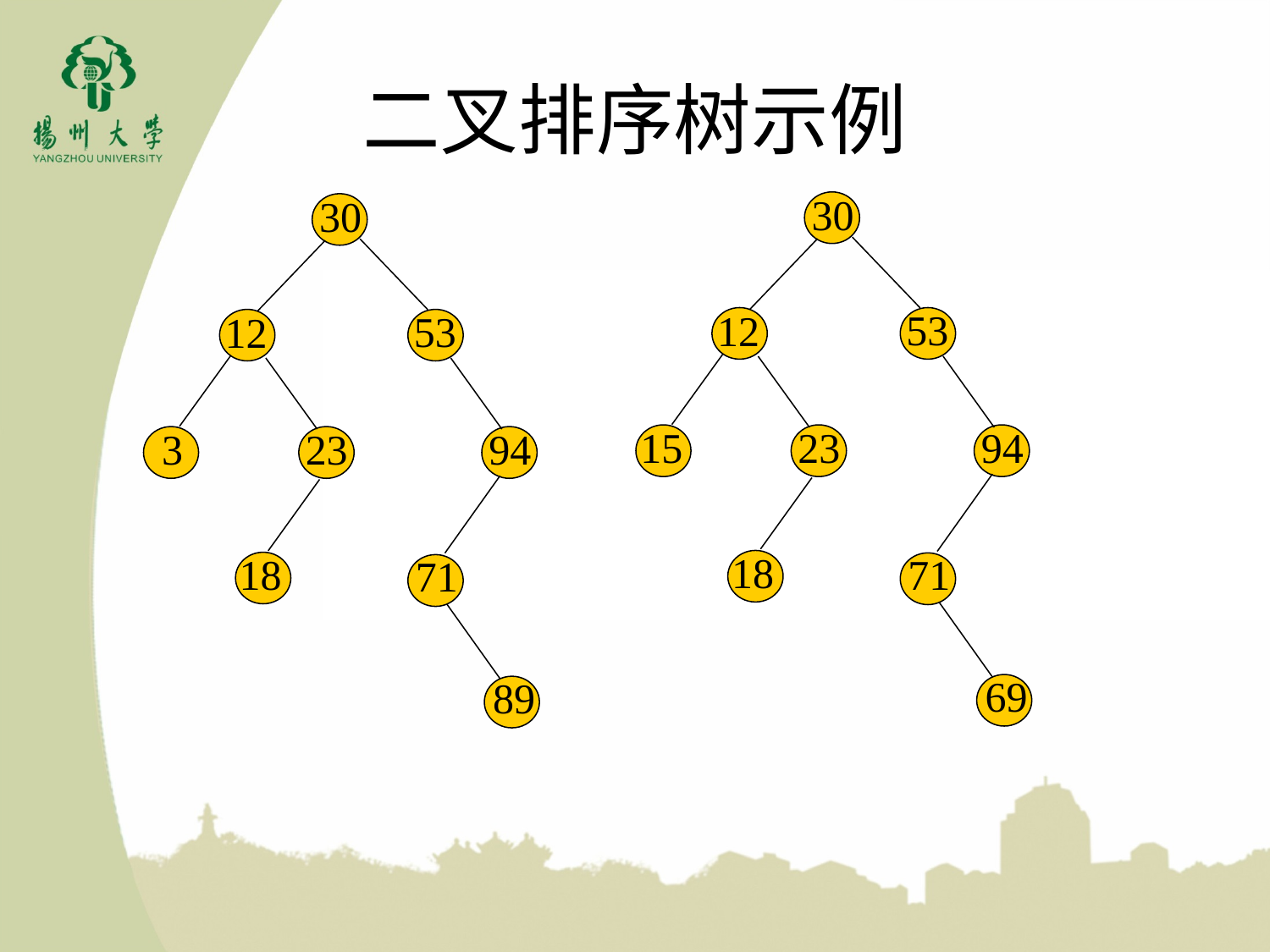

# 二叉排序树示例
30

53
12

15
23
94

18
71

69

30

53
12

3
23
94

18
71

89

20